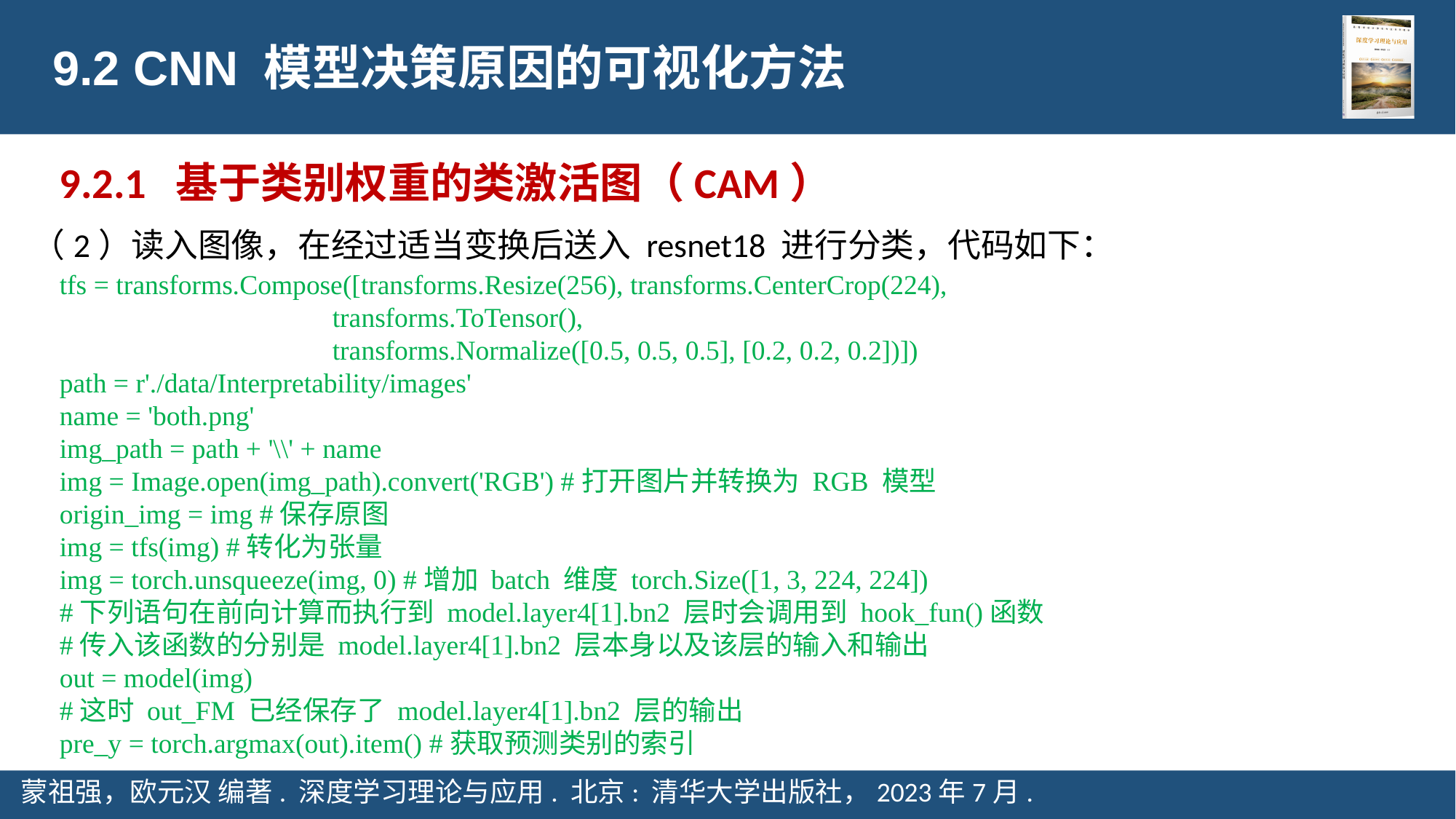

9.2 CNN 模型决策原因的可视化方法
9.2.1  基于类别权重的类激活图（CAM）
（2）读入图像，在经过适当变换后送入 resnet18 进行分类，代码如下：
tfs = transforms.Compose([transforms.Resize(256), transforms.CenterCrop(224),
transforms.ToTensor(),
transforms.Normalize([0.5, 0.5, 0.5], [0.2, 0.2, 0.2])])
path = r'./data/Interpretability/images'
name = 'both.png'
img_path = path + '\\' + name
img = Image.open(img_path).convert('RGB') #打开图片并转换为 RGB 模型
origin_img = img #保存原图
img = tfs(img) #转化为张量
img = torch.unsqueeze(img, 0) #增加 batch 维度 torch.Size([1, 3, 224, 224])
#下列语句在前向计算而执行到 model.layer4[1].bn2 层时会调用到 hook_fun()函数
#传入该函数的分别是 model.layer4[1].bn2 层本身以及该层的输入和输出
out = model(img)
#这时 out_FM 已经保存了 model.layer4[1].bn2 层的输出
pre_y = torch.argmax(out).item() #获取预测类别的索引